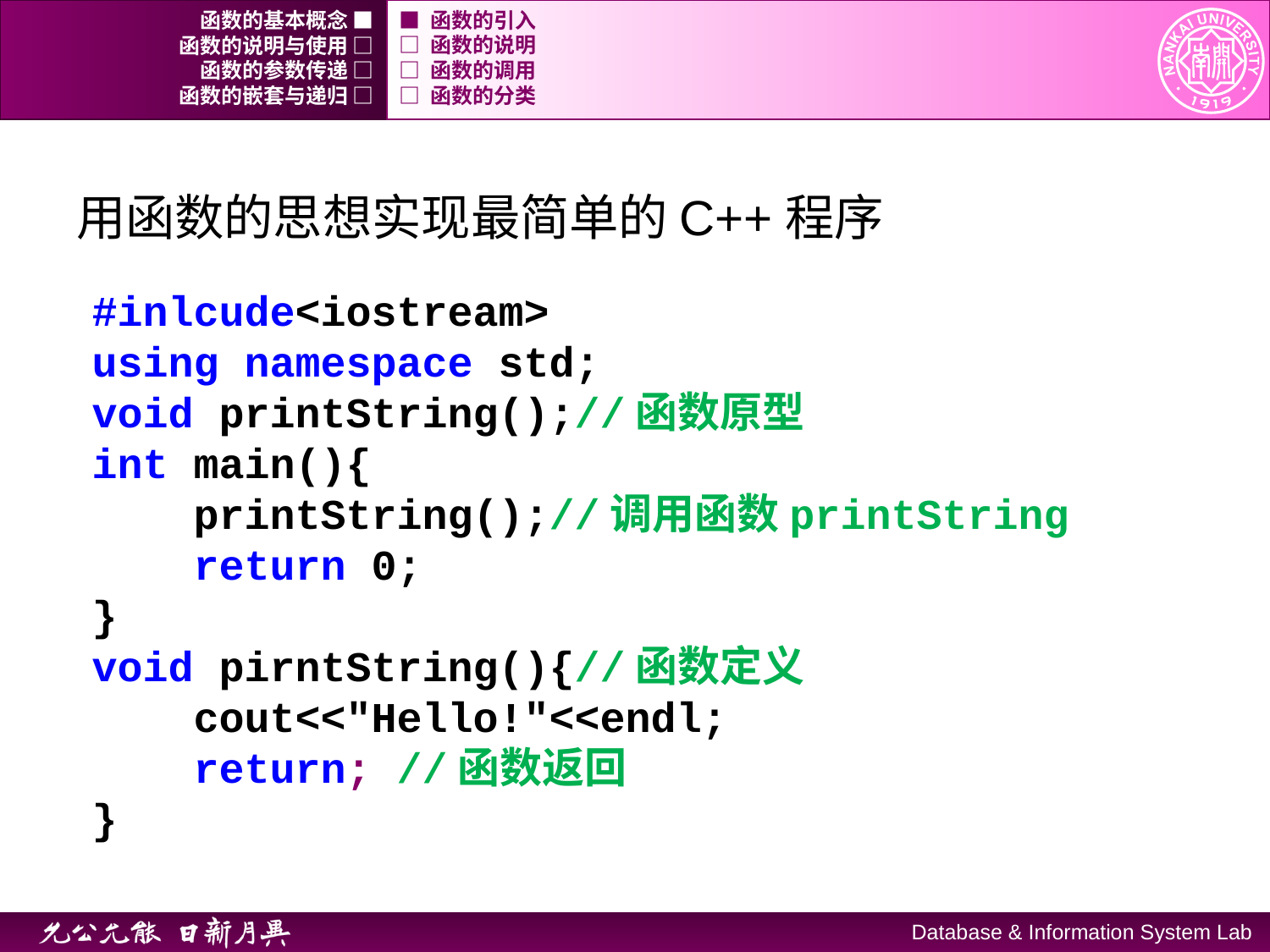

函数的基本概念 ■
■ 函数的引入
函数的说明与使用 □
□ 函数的说明
函数的参数传递 □
□ 函数的调用
函数的嵌套与递归 □
□ 函数的分类
用函数的思想实现最简单的C++程序
#inlcude<iostream>
using namespace std;
void printString();//函数原型
int main(){
    printString();//调用函数printString
    return 0;
}
void pirntString(){//函数定义
    cout<<"Hello!"<<endl;
    return; //函数返回
}